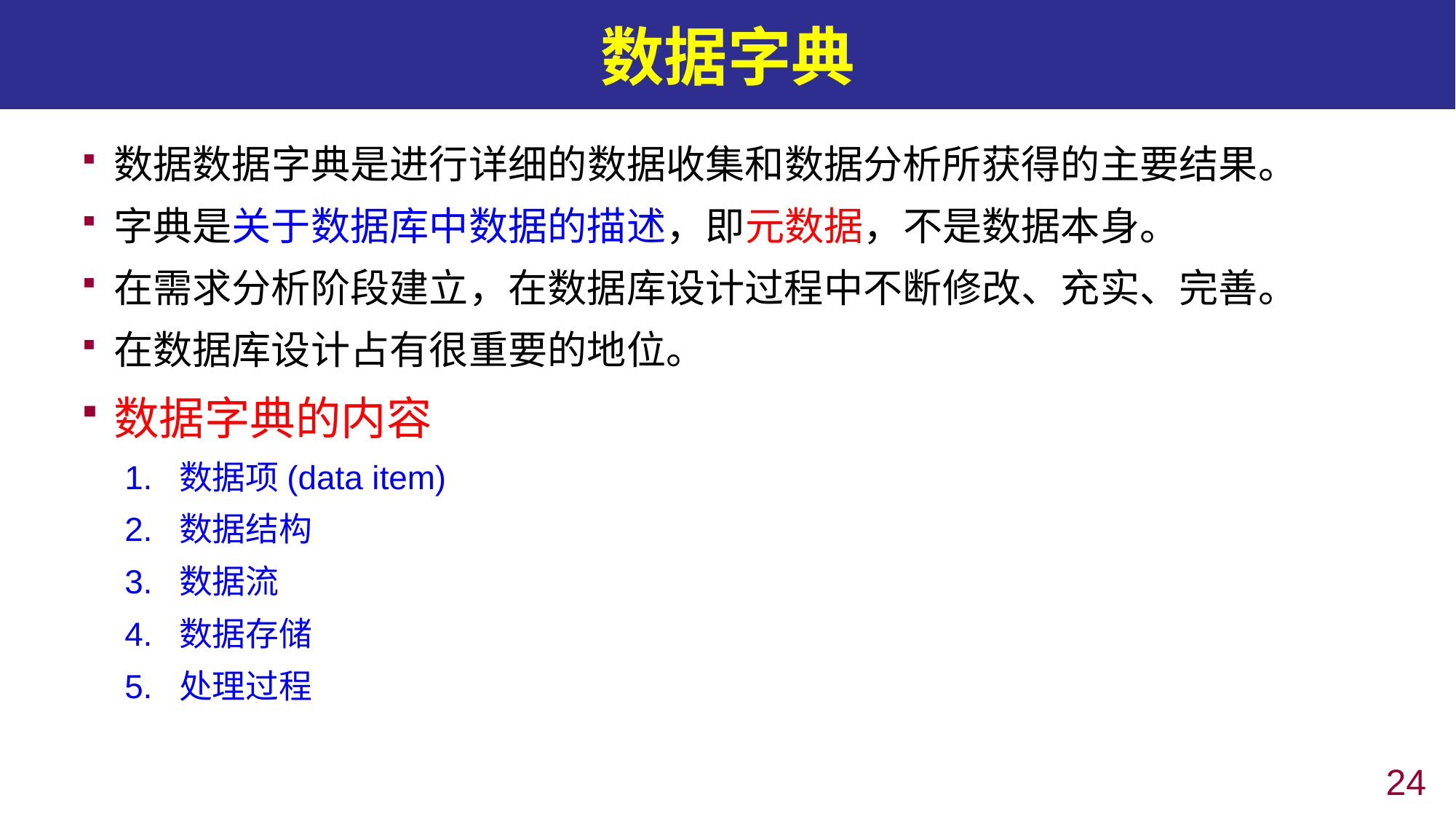

# 数据字典
数据数据字典是进行详细的数据收集和数据分析所获得的主要结果。
字典是关于数据库中数据的描述，即元数据，不是数据本身。
在需求分析阶段建立，在数据库设计过程中不断修改、充实、完善。
在数据库设计占有很重要的地位。
数据字典的内容
数据项(data item)
数据结构
数据流
数据存储
处理过程
24